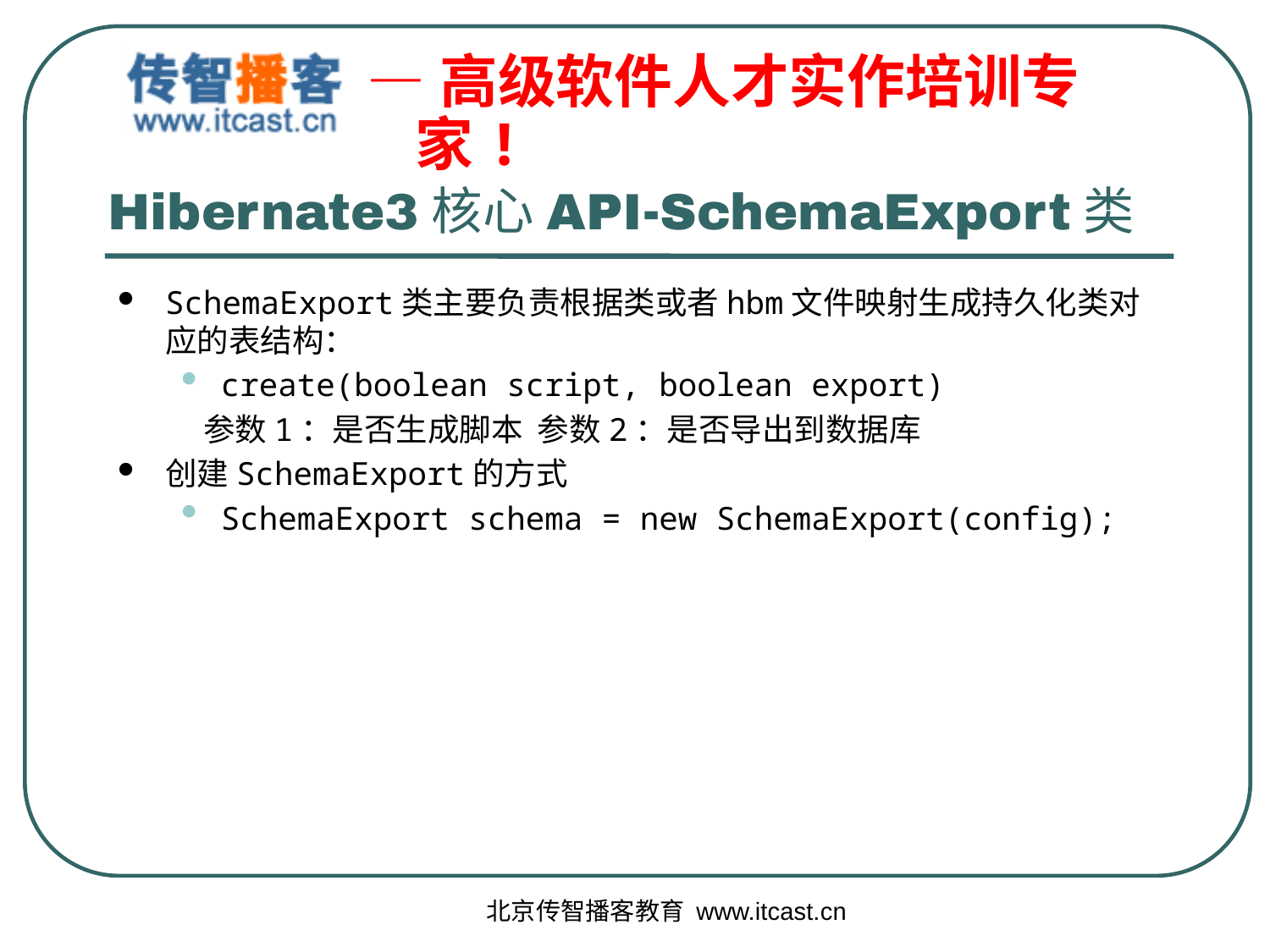

# Hibernate3核心API-SchemaExport类
SchemaExport类主要负责根据类或者hbm文件映射生成持久化类对应的表结构：
create(boolean script, boolean export)
  参数1：是否生成脚本  参数2：是否导出到数据库
创建SchemaExport的方式
SchemaExport schema = new SchemaExport(config);
北京传智播客教育 www.itcast.cn